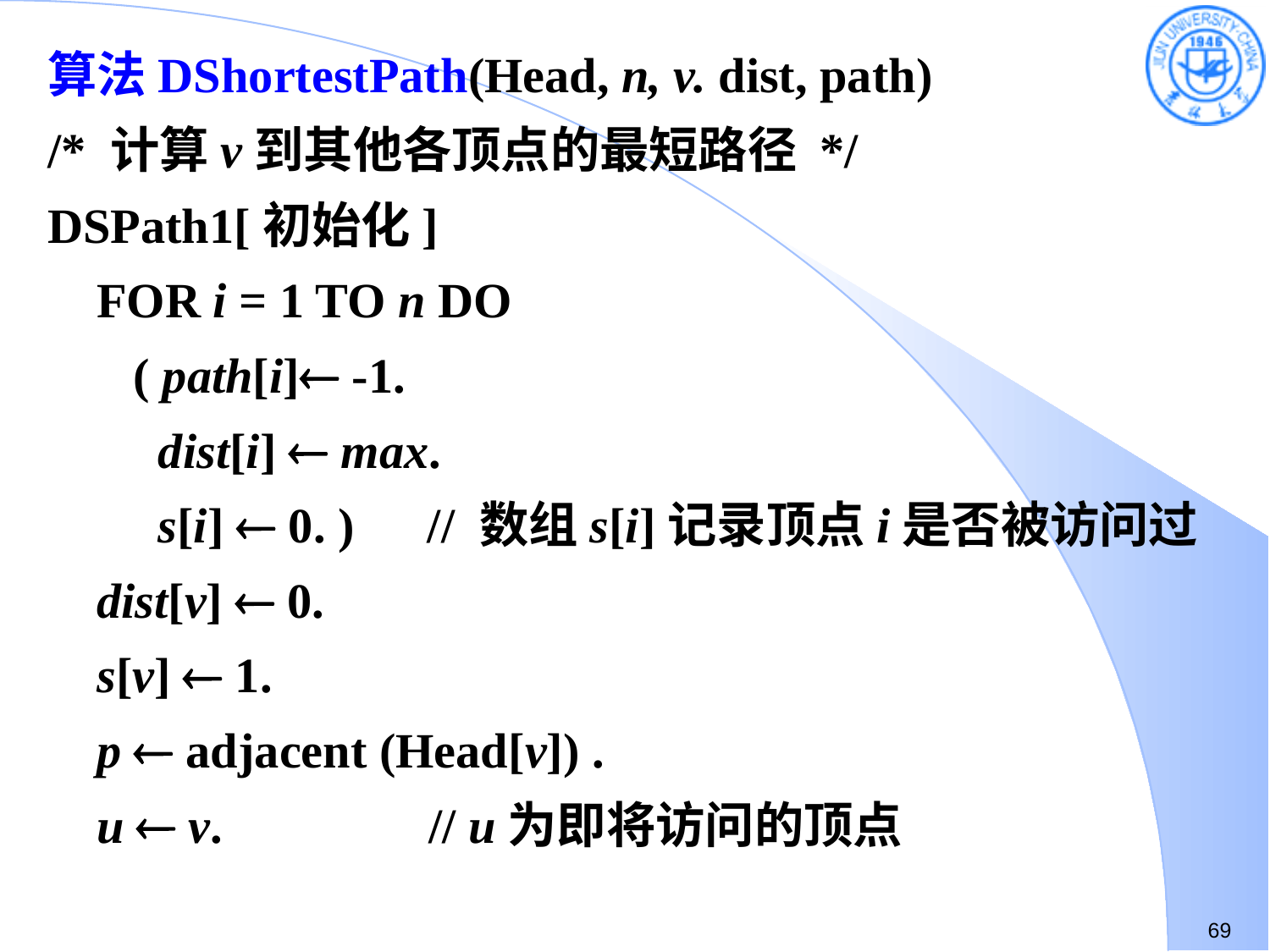

算法DShortestPath(Head, n, v. dist, path)
/* 计算v到其他各顶点的最短路径 */
DSPath1[初始化]
    FOR i = 1 TO n DO
       ( path[i]← -1.
         dist[i] ← max.
         s[i] ← 0. )　// 数组s[i]记录顶点i是否被访问过
    dist[v] ← 0.
    s[v] ← 1.
    p ← adjacent (Head[v]) .
    u ← v.		// u为即将访问的顶点